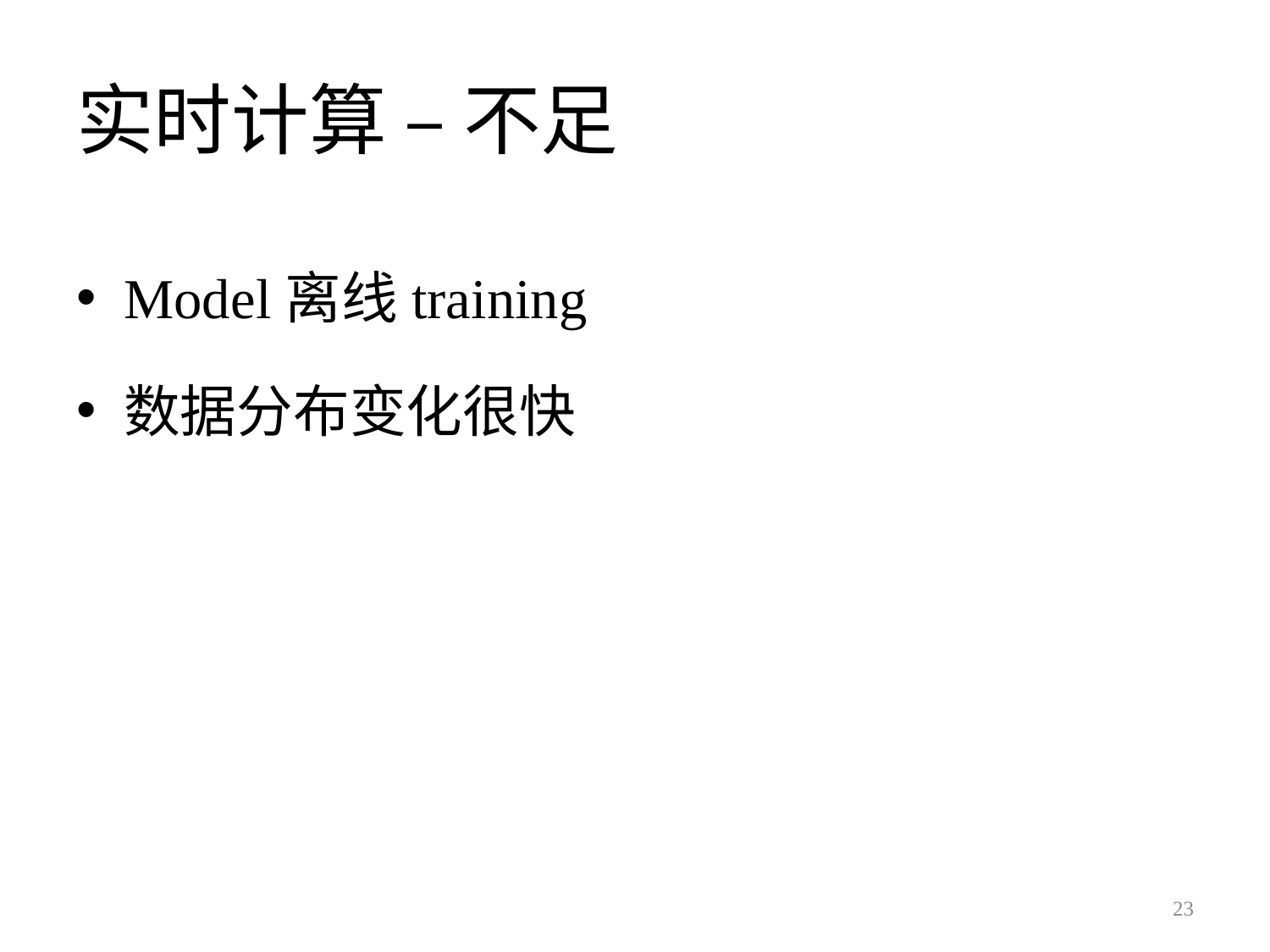

# 实时计算 – 不足
Model离线training
数据分布变化很快
23